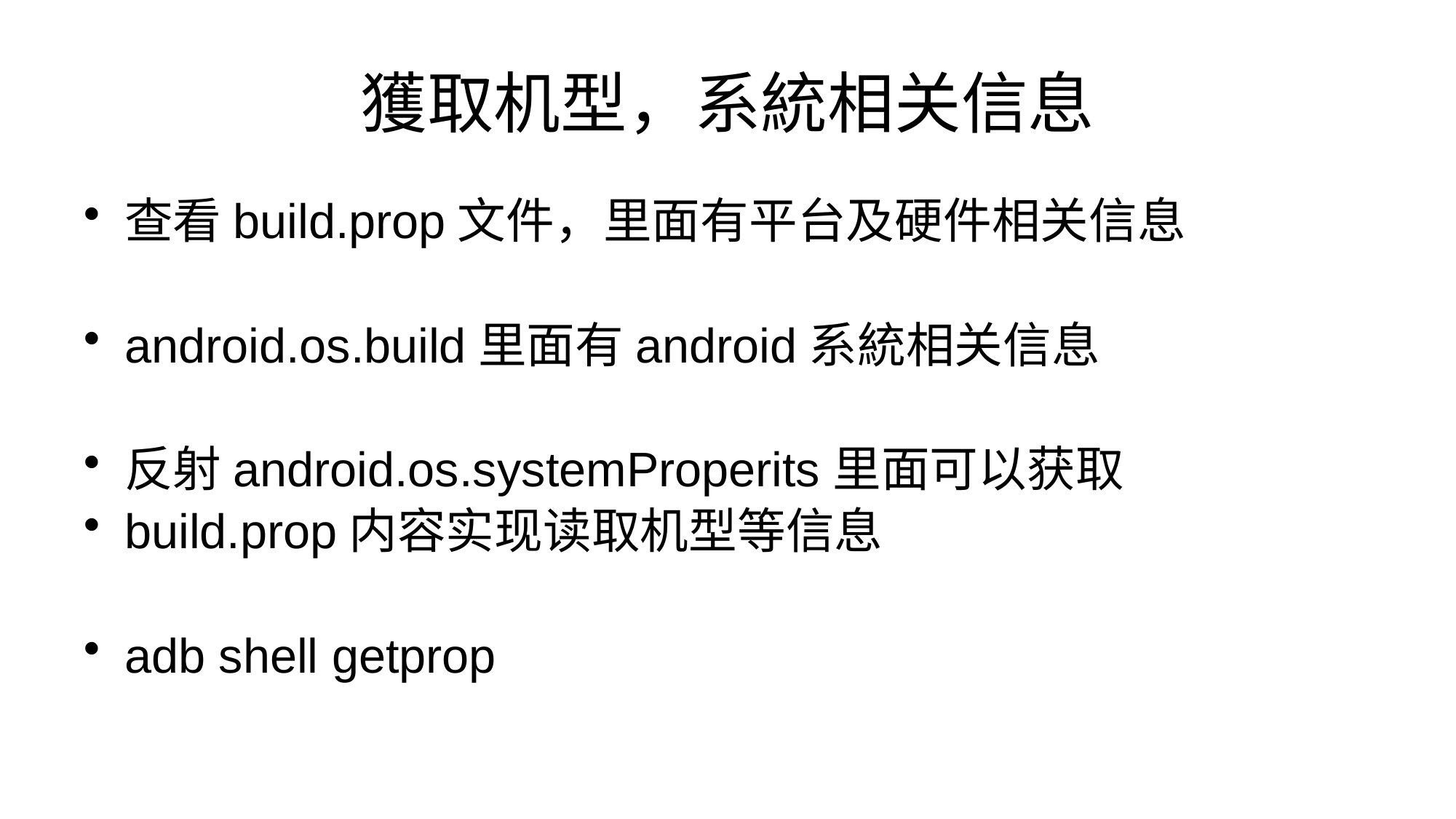

# 獲取机型，系統相关信息
查看build.prop文件，里面有平台及硬件相关信息

android.os.build里面有android系統相关信息

反射android.os.systemProperits里面可以获取
build.prop内容实现读取机型等信息

adb shell getprop